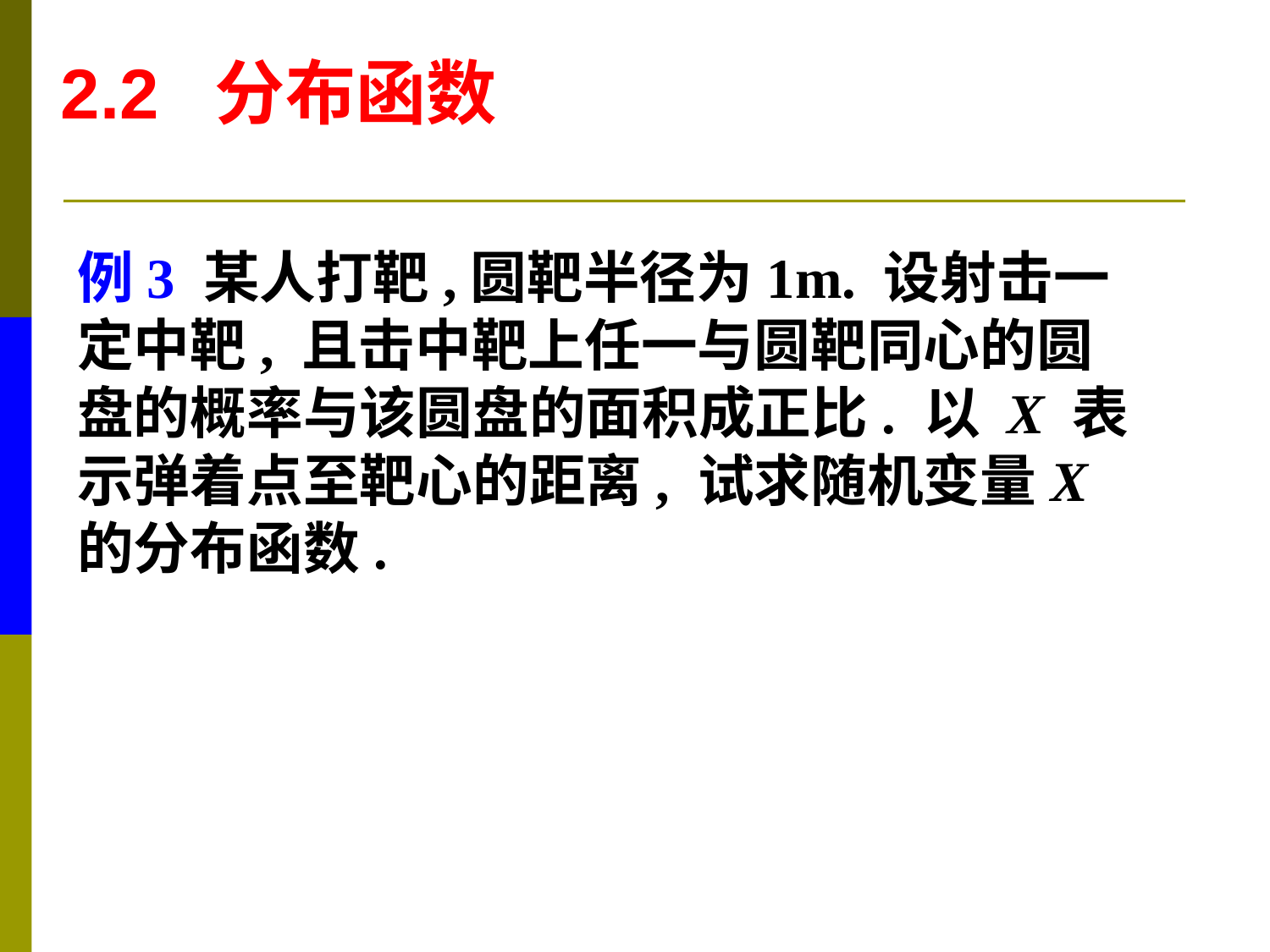

2.2  分布函数
例3 某人打靶,圆靶半径为1m. 设射击一
定中靶, 且击中靶上任一与圆靶同心的圆
盘的概率与该圆盘的面积成正比. 以 X 表
示弹着点至靶心的距离, 试求随机变量X
的分布函数.